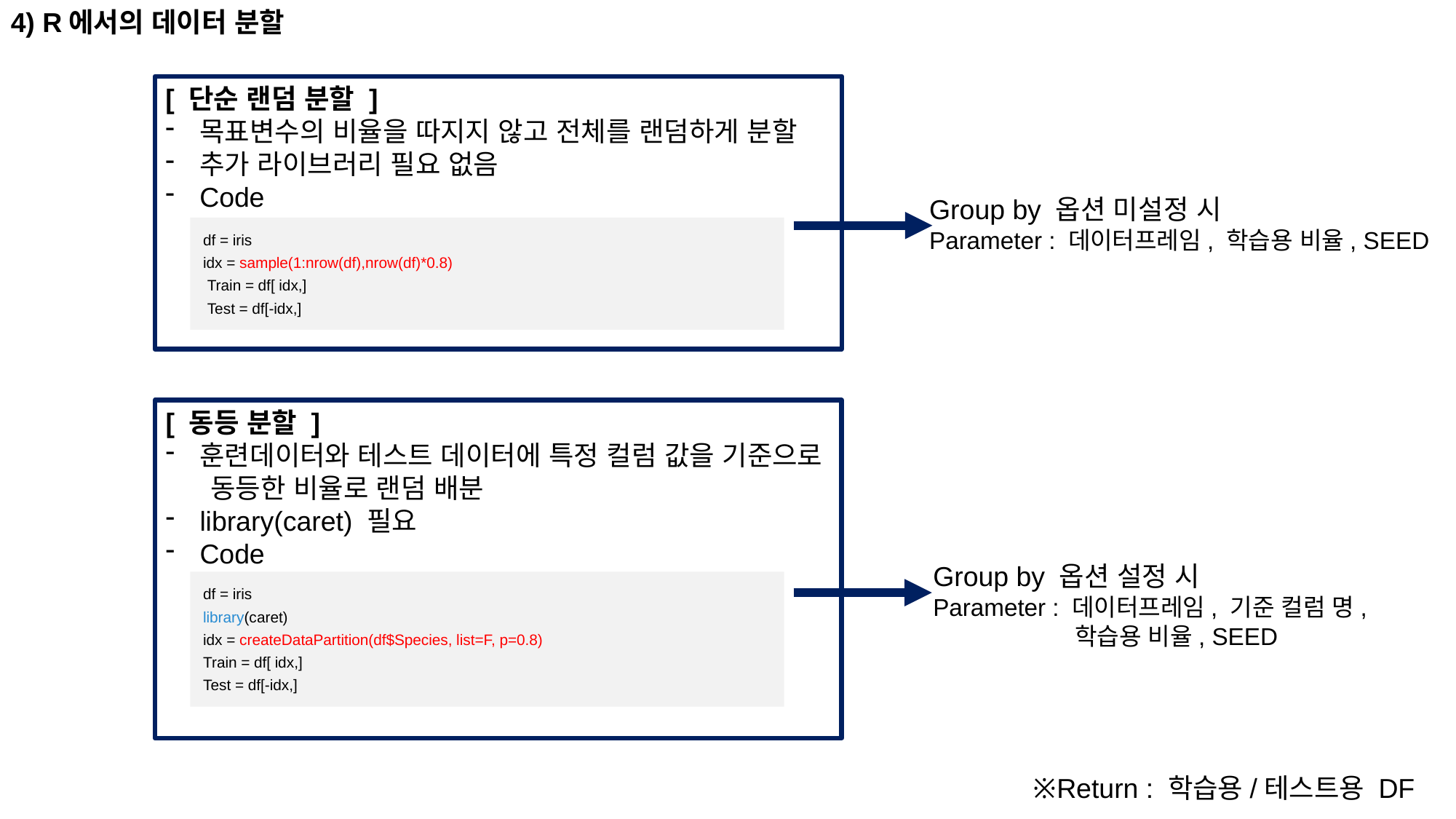

4) R에서의 데이터 분할
[ 단순 랜덤 분할 ]
목표변수의 비율을 따지지 않고 전체를 랜덤하게 분할
추가 라이브러리 필요 없음
Code

Group by 옵션 미설정 시
Parameter : 데이터프레임, 학습용 비율, SEED
df = iris
idx = sample(1:nrow(df),nrow(df)*0.8)
 Train = df[ idx,]
 Test = df[-idx,]
[ 동등 분할 ]
훈련데이터와 테스트 데이터에 특정 컬럼 값을 기준으로
     동등한 비율로 랜덤 배분
library(caret) 필요
Code

Group by 옵션 설정 시
Parameter : 데이터프레임, 기준 컬럼 명,
	    학습용 비율, SEED
df = iris
library(caret)
idx = createDataPartition(df$Species, list=F, p=0.8)
Train = df[ idx,]
Test = df[-idx,]
※ Return : 학습용/테스트용 DF